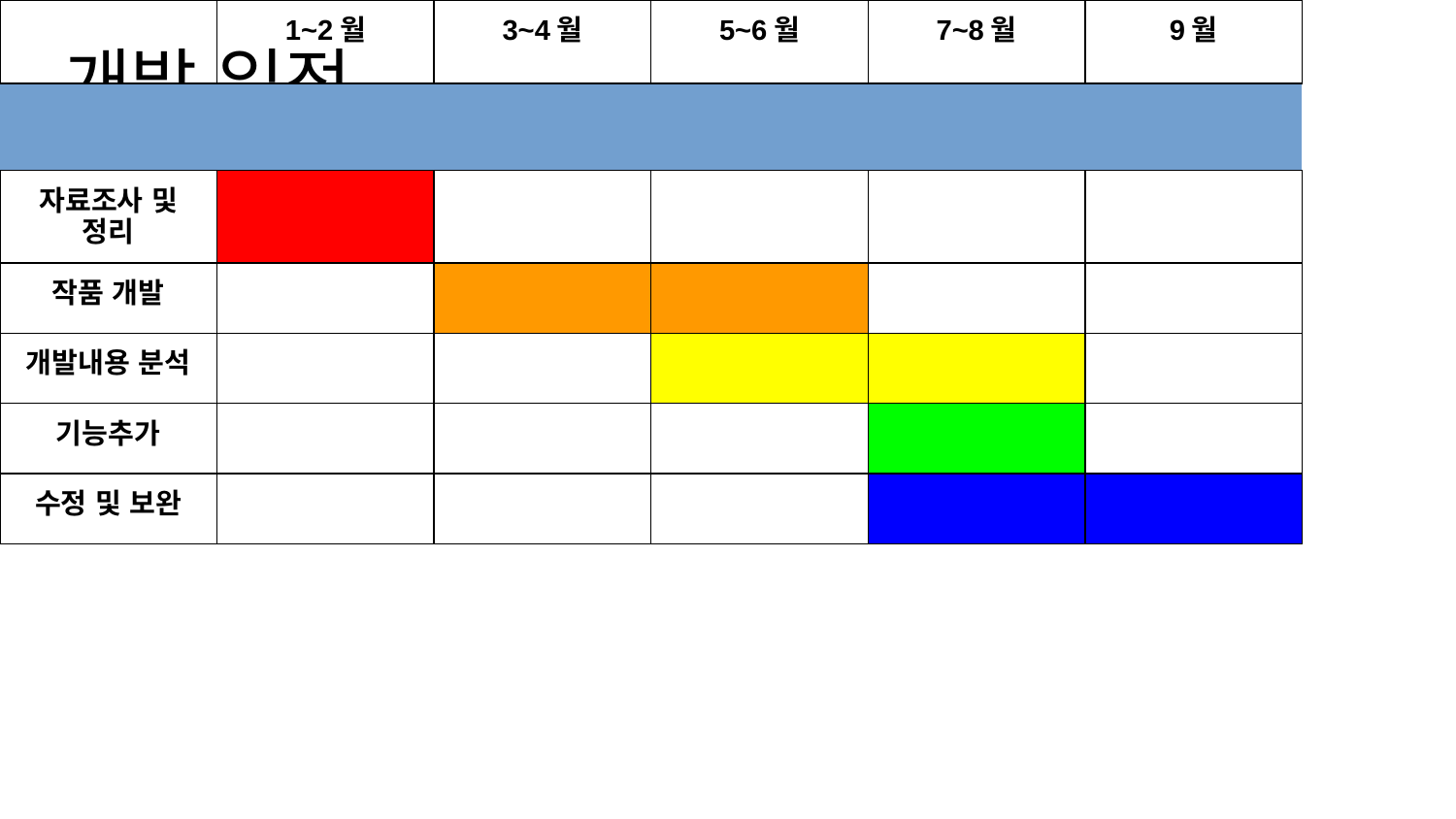

# 개발 일정
|  |  | 1~2월 |  | 3~4월 |  | 5~6월 |  | 7~8월 |  | 9월 |  |
| --- | --- | --- | --- | --- | --- | --- | --- | --- | --- | --- | --- |
|  |  |  |  |  |  |  |  |  |  |  |  |
| 자료조사 및 정리 |  |  |  |  |  |  |  |  |  |  |  |
| 작품 개발 |  |  |  |  |  |  |  |  |  |  |  |
| 개발내용 분석 |  |  |  |  |  |  |  |  |  |  |  |
| 기능추가 |  |  |  |  |  |  |  |  |  |  |  |
| 수정 및 보완 |  |  |  |  |  |  |  |  |  |  |  |
| 최종점검 |  |  |  |  |  |  |  |  |  |  |  |